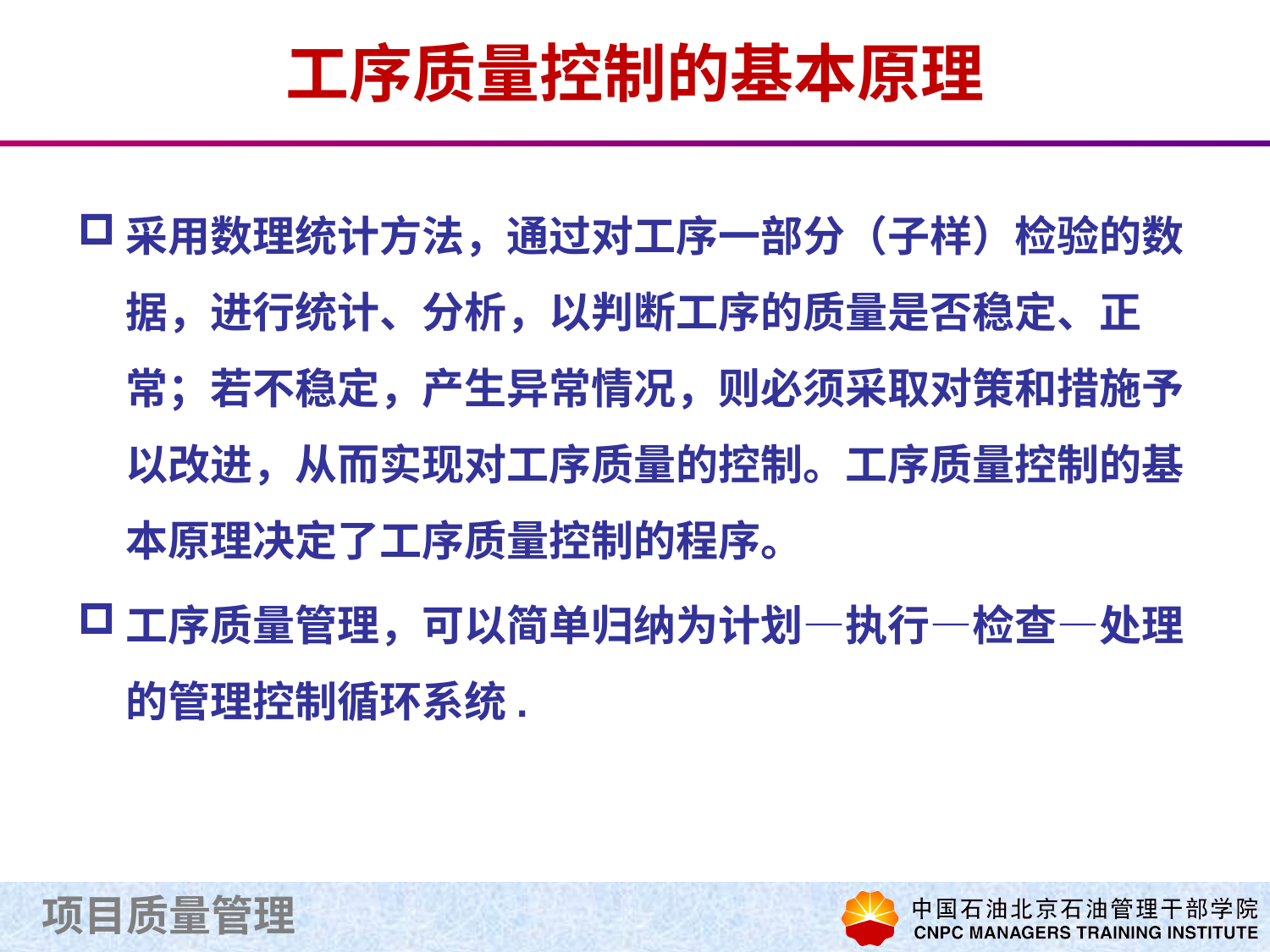

# 工序质量控制的基本原理
采用数理统计方法，通过对工序一部分（子样）检验的数据，进行统计、分析，以判断工序的质量是否稳定、正常；若不稳定，产生异常情况，则必须采取对策和措施予以改进，从而实现对工序质量的控制。工序质量控制的基本原理决定了工序质量控制的程序。
工序质量管理，可以简单归纳为计划—执行—检查—处理的管理控制循环系统.